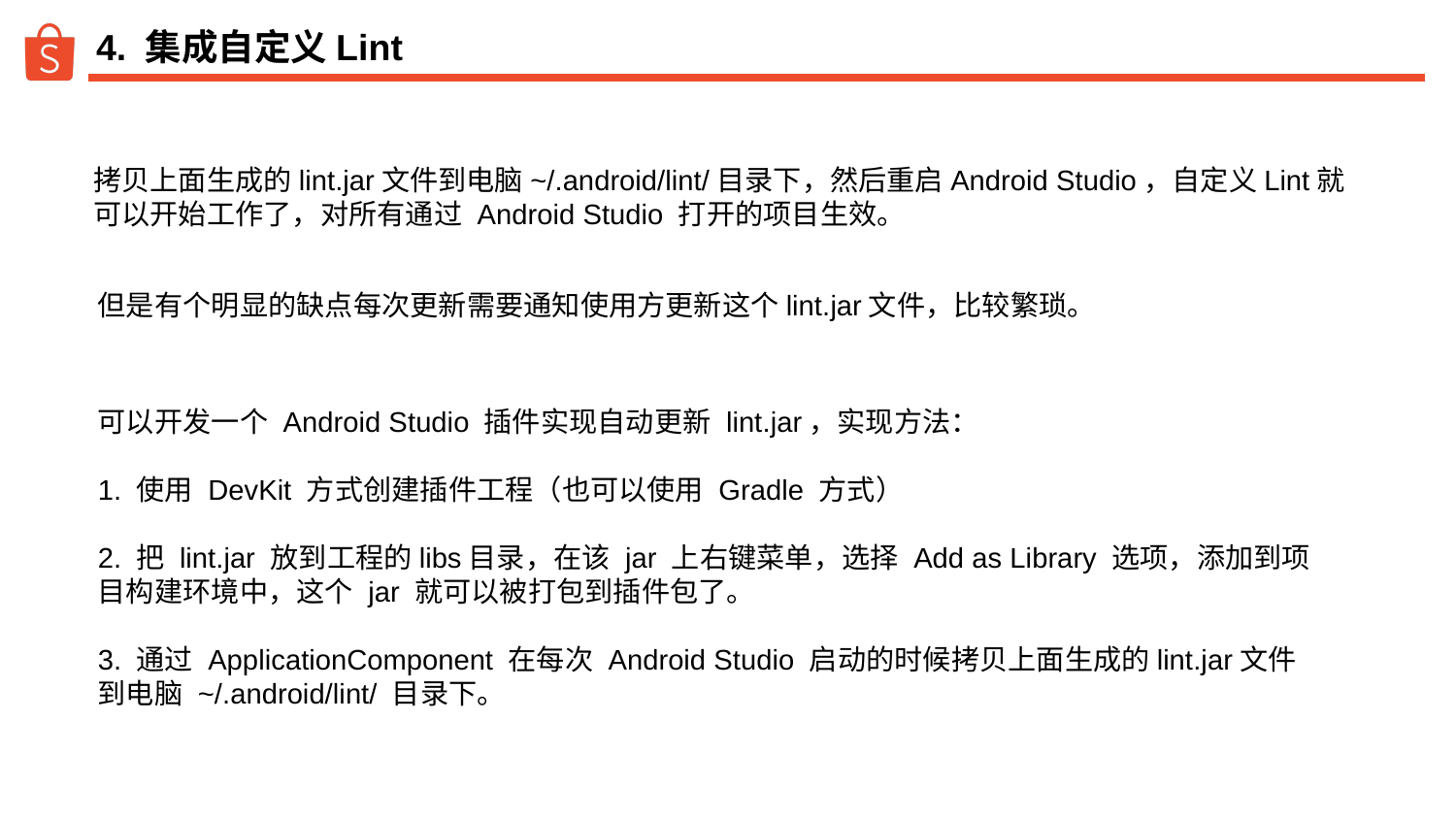

# 4. 集成自定义Lint
拷贝上面生成的lint.jar文件到电脑~/.android/lint/目录下，然后重启Android Studio，自定义Lint就可以开始工作了，对所有通过 Android Studio 打开的项目生效。

但是有个明显的缺点每次更新需要通知使用方更新这个lint.jar文件，比较繁琐。
可以开发一个 Android Studio 插件实现自动更新 lint.jar，实现方法：

1. 使用 DevKit 方式创建插件工程（也可以使用 Gradle 方式）

2. 把 lint.jar 放到工程的libs目录，在该 jar 上右键菜单，选择 Add as Library 选项，添加到项目构建环境中，这个 jar 就可以被打包到插件包了。

3. 通过 ApplicationComponent 在每次 Android Studio 启动的时候拷贝上面生成的lint.jar文件到电脑 ~/.android/lint/ 目录下。